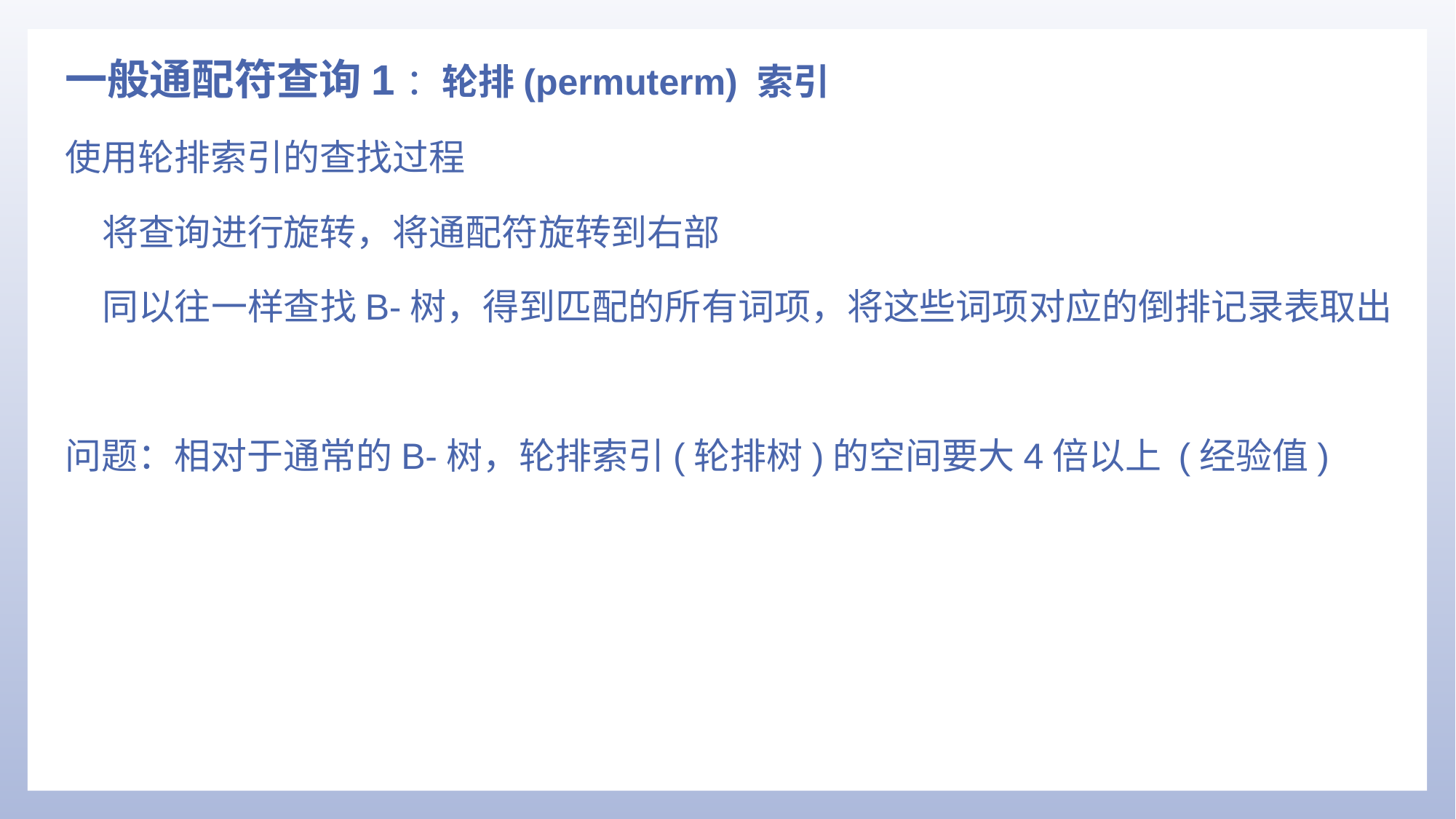

一般通配符查询1：轮排(permuterm) 索引
使用轮排索引的查找过程
将查询进行旋转，将通配符旋转到右部
同以往一样查找B-树，得到匹配的所有词项，将这些词项对应的倒排记录表取出

问题：相对于通常的B-树，轮排索引(轮排树)的空间要大4倍以上 (经验值)